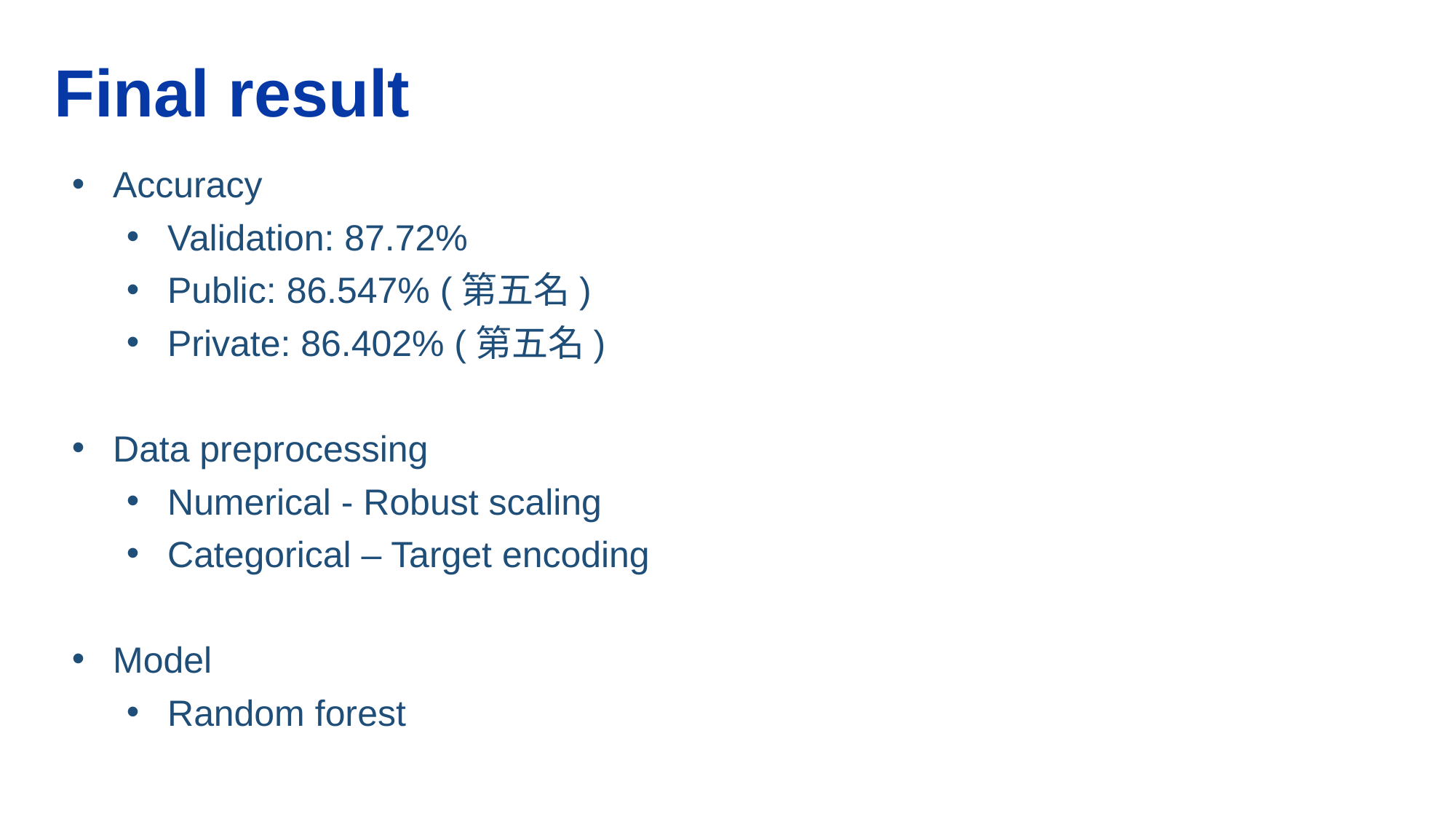

Final result
Accuracy
Validation: 87.72%
Public: 86.547% (第五名)
Private: 86.402% (第五名)

Data preprocessing
Numerical - Robust scaling
Categorical – Target encoding

Model
Random forest